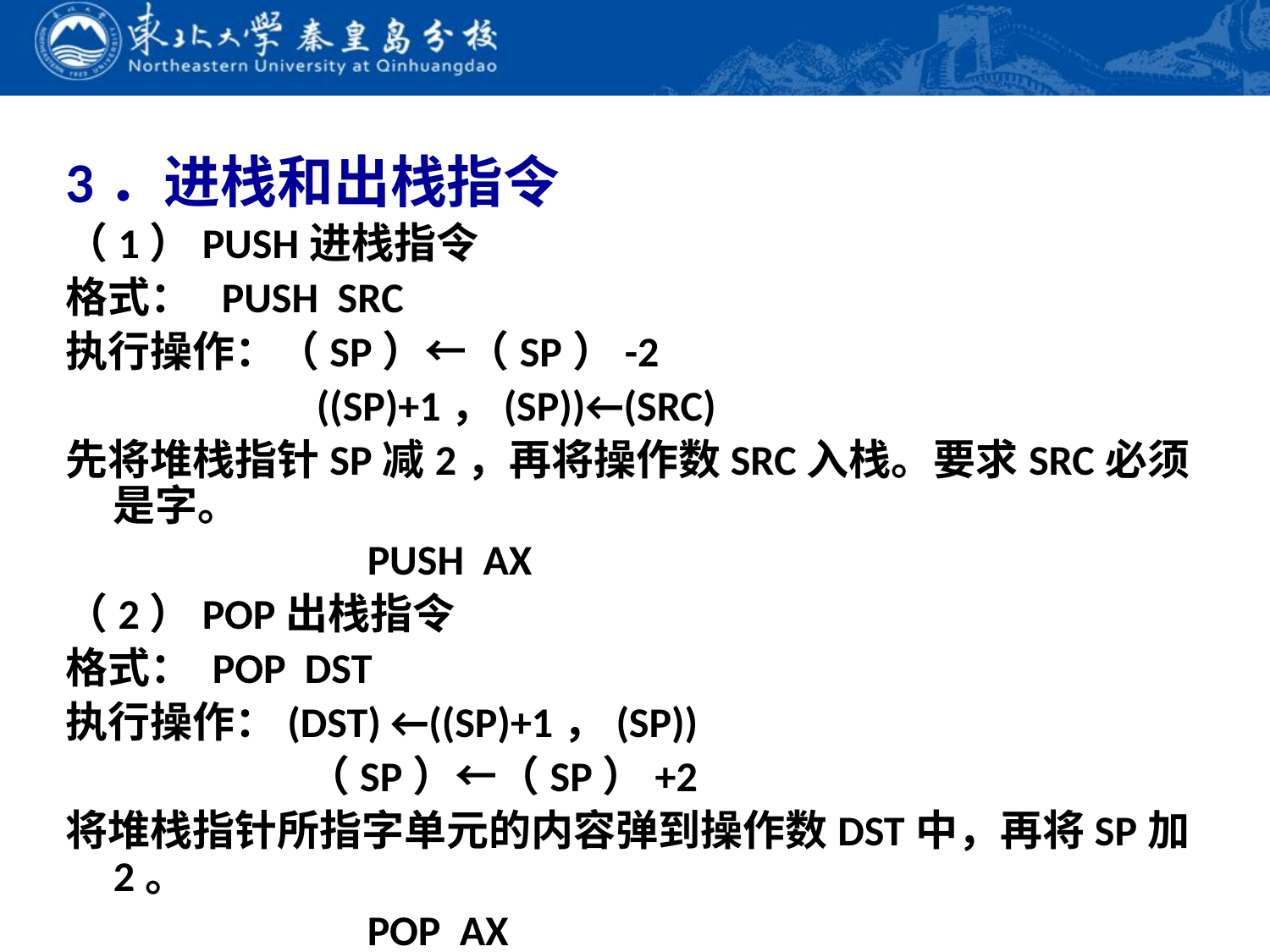

3．进栈和出栈指令
（1）PUSH进栈指令
格式：  PUSH  SRC
执行操作：（SP）←（SP）-2
		        ((SP)+1，(SP))←(SRC)
先将堆栈指针SP减2，再将操作数SRC入栈。要求SRC必须是字。
        		PUSH  AX
（2）POP出栈指令
格式： POP  DST
执行操作：(DST) ←((SP)+1，(SP))
          	      （SP）←（SP）+2
将堆栈指针所指字单元的内容弹到操作数DST中，再将SP加2。
       		POP  AX